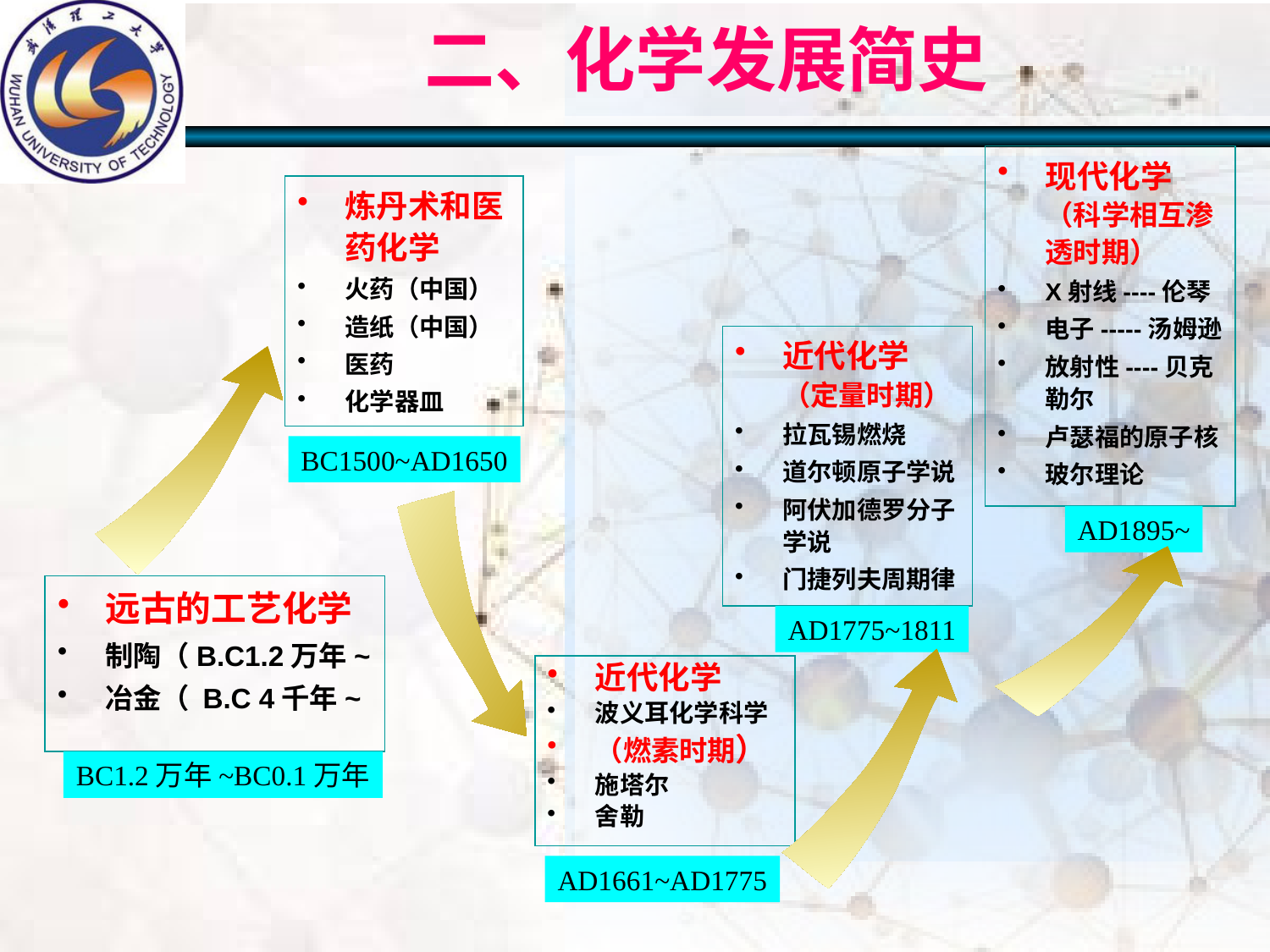

# 二、化学发展简史
现代化学（科学相互渗透时期）
X射线----伦琴
电子-----汤姆逊
放射性----贝克勒尔
卢瑟福的原子核
玻尔理论
炼丹术和医药化学
火药（中国）
造纸（中国）
医药
化学器皿
近代化学（定量时期）
拉瓦锡燃烧
道尔顿原子学说
阿伏加德罗分子学说
门捷列夫周期律

BC1500~AD1650

AD1895~

远古的工艺化学
制陶（B.C1.2万年~
冶金（ B.C 4千年~
AD1775~1811
近代化学
波义耳化学科学
（燃素时期）
施塔尔
舍勒

BC1.2万年~BC0.1万年
AD1661~AD1775